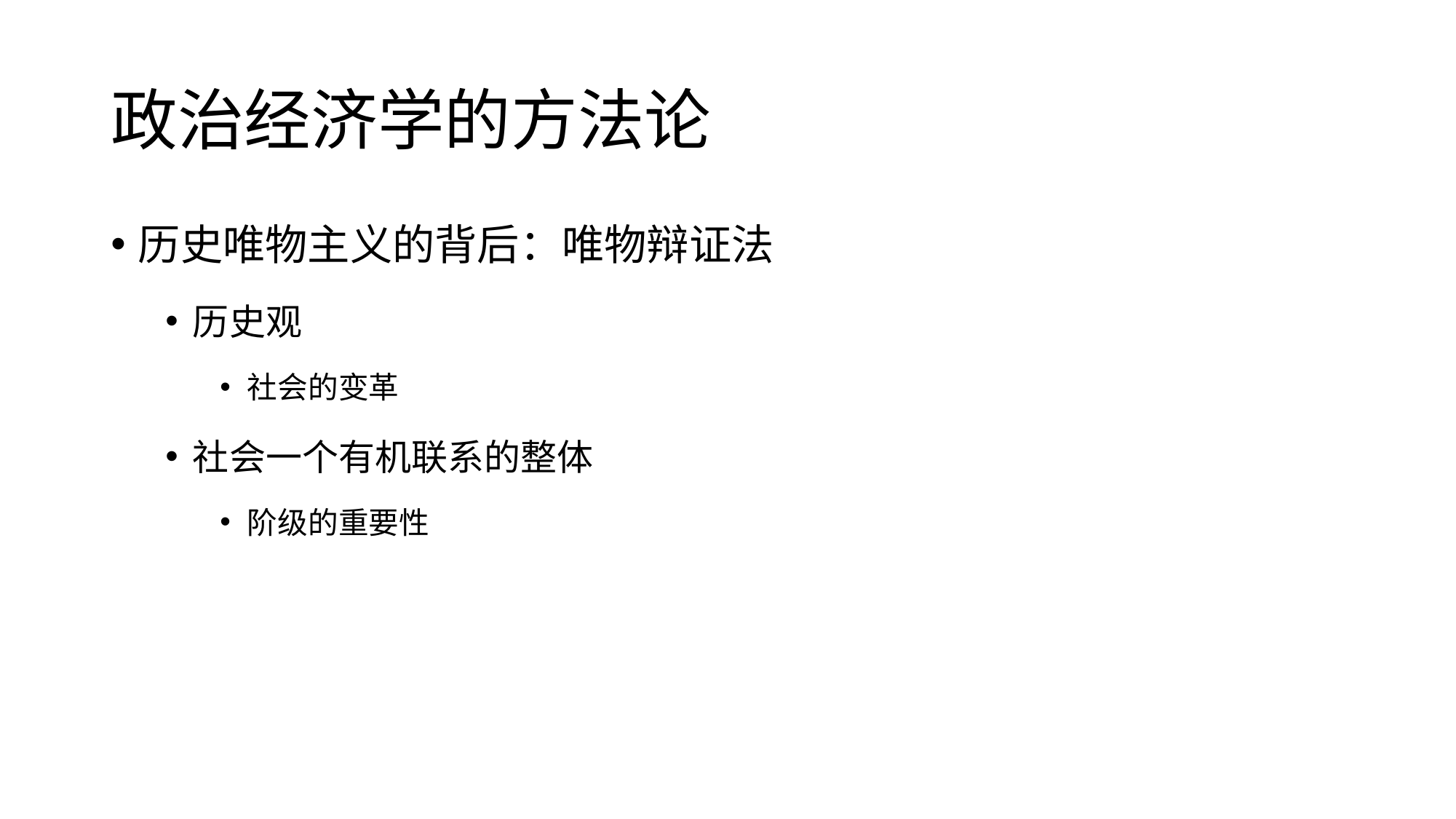

# 政治经济学的方法论
历史唯物主义的背后：唯物辩证法
历史观
社会的变革
社会一个有机联系的整体
阶级的重要性